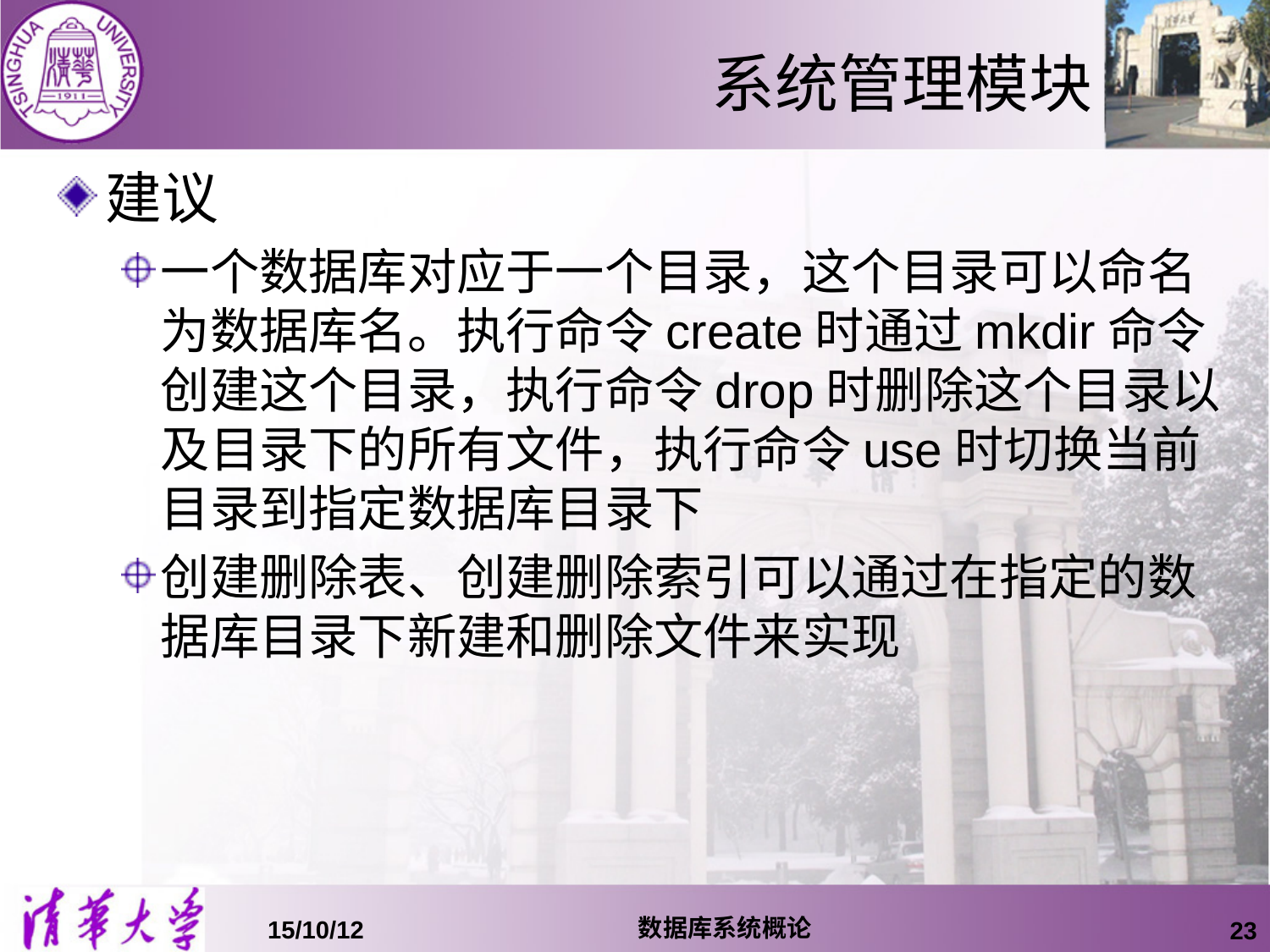

# 系统管理模块
建议
一个数据库对应于一个目录，这个目录可以命名为数据库名。执行命令create时通过mkdir命令创建这个目录，执行命令drop时删除这个目录以及目录下的所有文件，执行命令use时切换当前目录到指定数据库目录下
创建删除表、创建删除索引可以通过在指定的数据库目录下新建和删除文件来实现
数据库系统概论
15/10/12
23